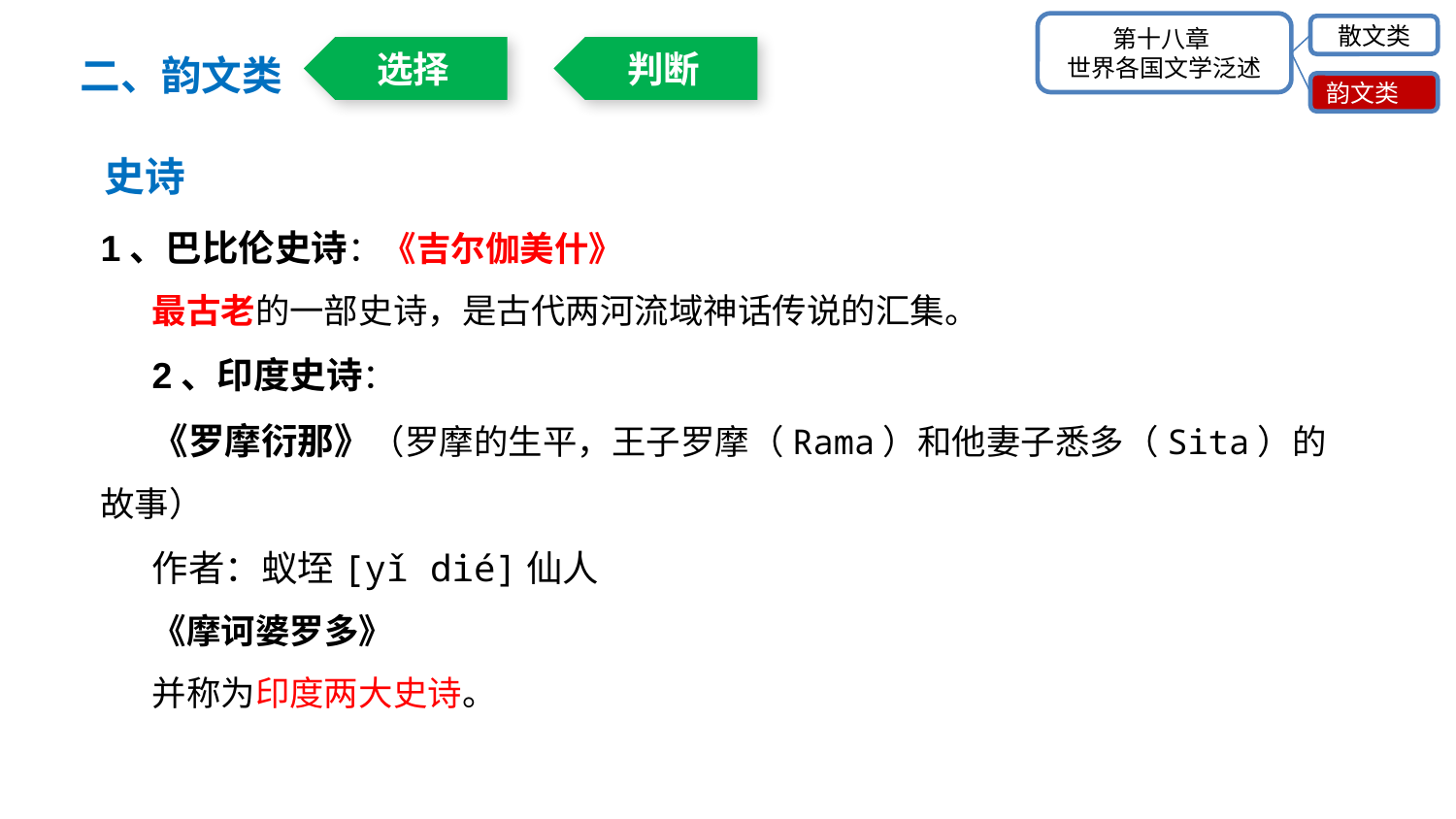

第十八章
世界各国文学泛述
散文类
韵文类
二、韵文类
选择
判断
史诗
1、巴比伦史诗：《吉尔伽美什》
最古老的一部史诗，是古代两河流域神话传说的汇集。
2、印度史诗：
《罗摩衍那》（罗摩的生平，王子罗摩（Rama）和他妻子悉多（Sita）的故事）
作者：蚁垤[yǐ dié]仙人
《摩诃婆罗多》
并称为印度两大史诗。